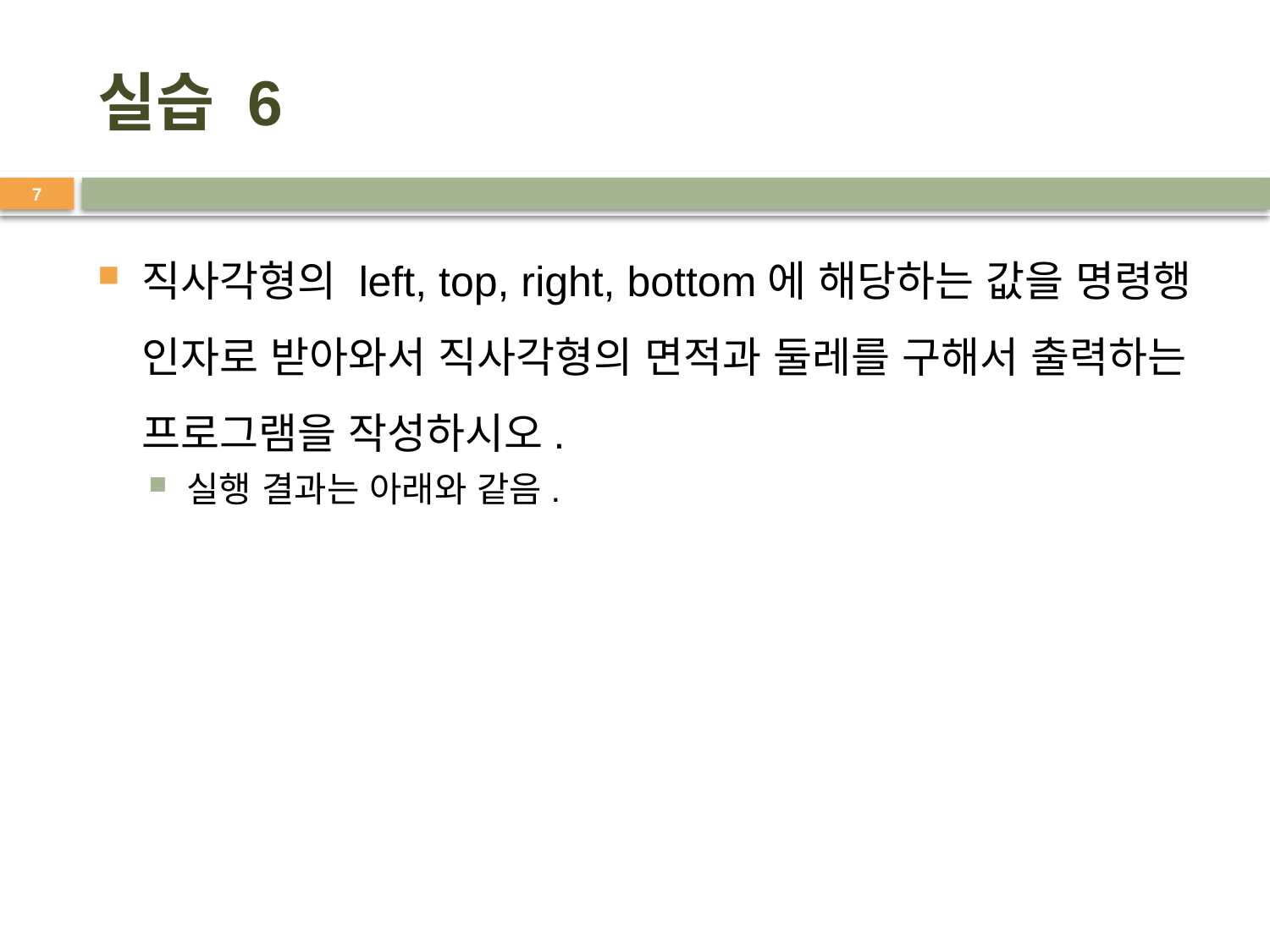

# 실습 6
7
직사각형의 left, top, right, bottom에 해당하는 값을 명령행 인자로 받아와서 직사각형의 면적과 둘레를 구해서 출력하는 프로그램을 작성하시오.
실행 결과는 아래와 같음.